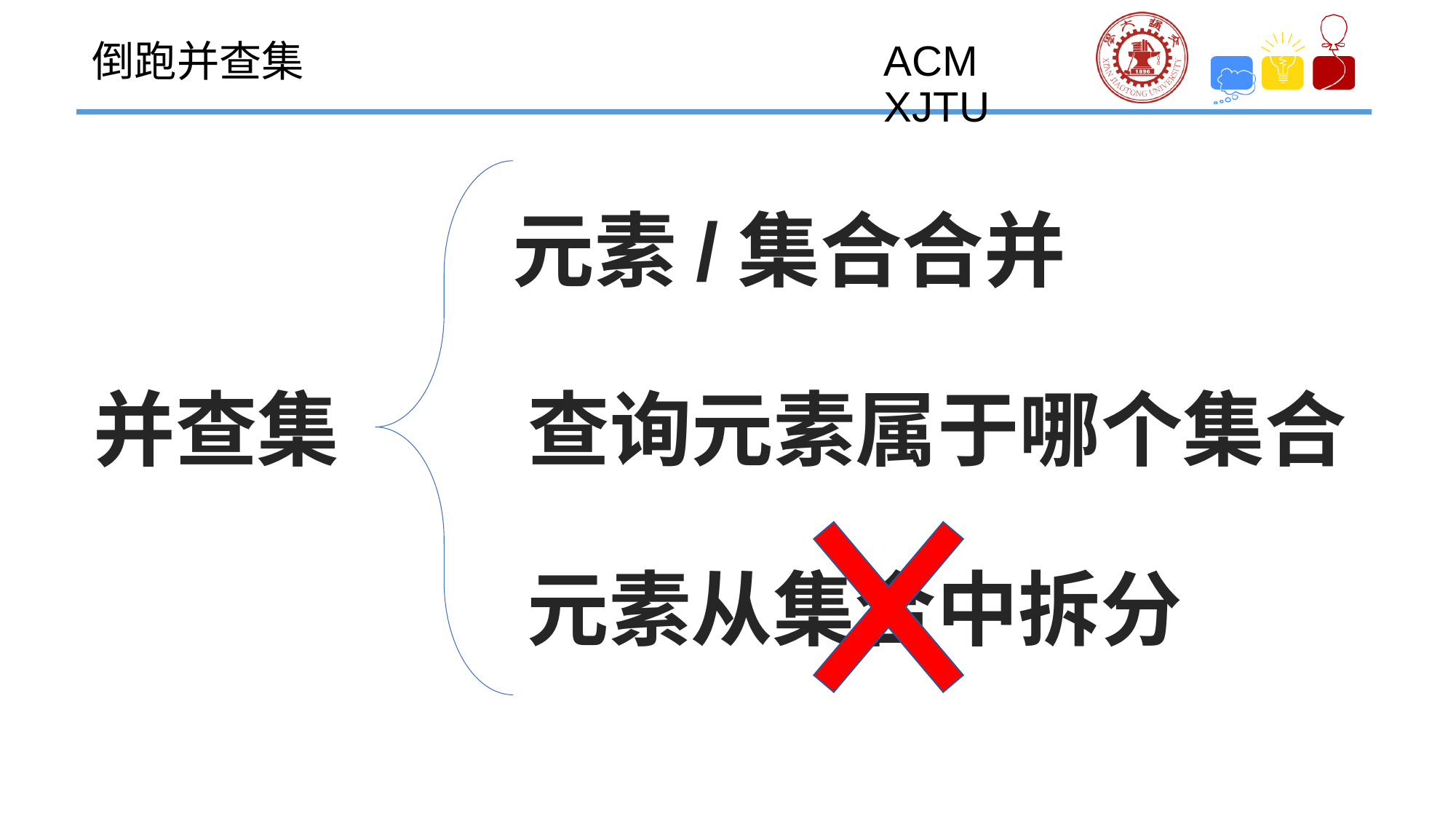

倒跑并查集

元素/集合合并
并查集
查询元素属于哪个集合

元素从集合中拆分